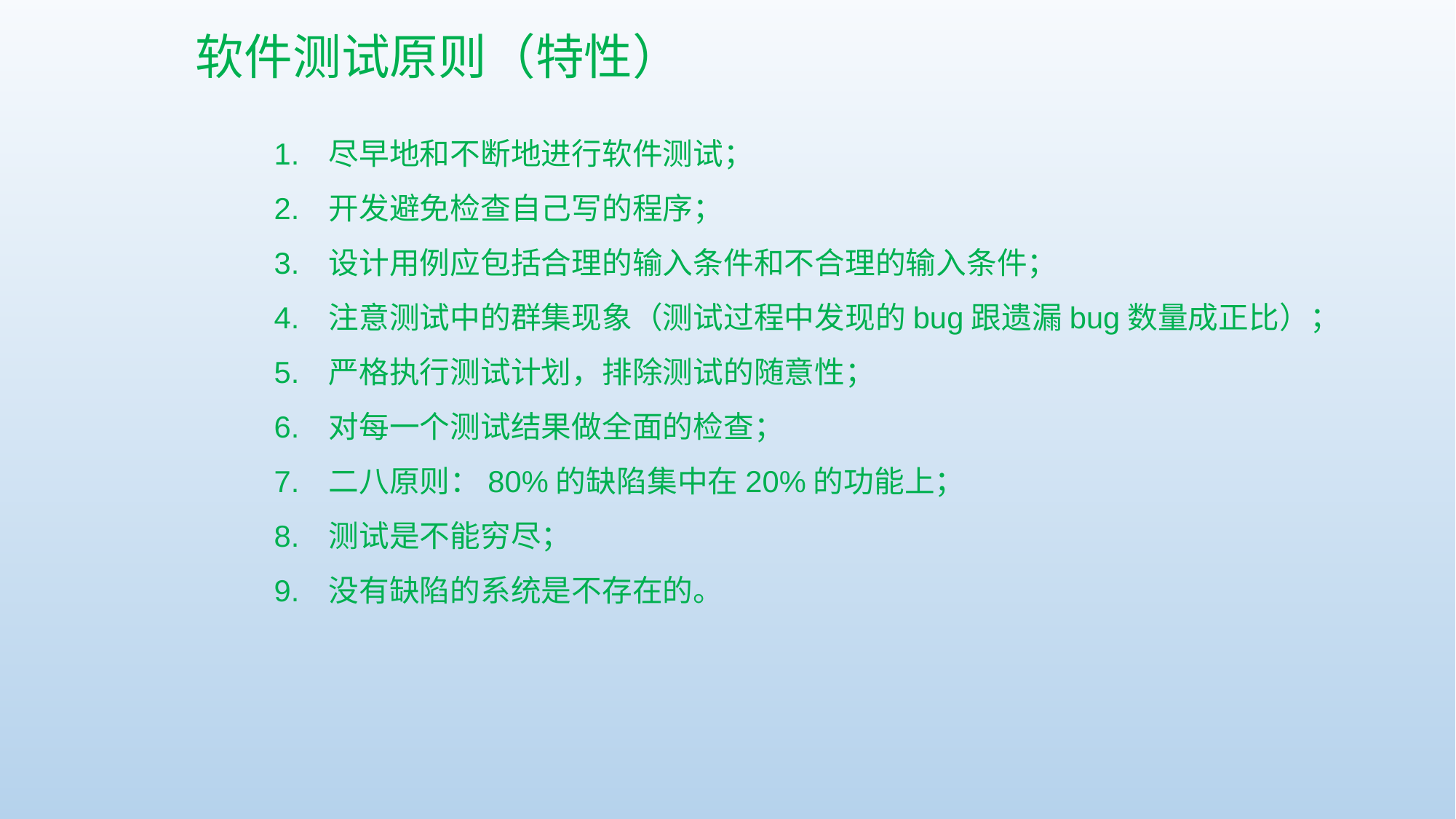

# 软件测试原则（特性）
尽早地和不断地进行软件测试；
开发避免检查自己写的程序；
设计用例应包括合理的输入条件和不合理的输入条件；
注意测试中的群集现象（测试过程中发现的bug跟遗漏bug数量成正比）；
严格执行测试计划，排除测试的随意性；
对每一个测试结果做全面的检查；
⼆八原则：80%的缺陷集中在20%的功能上；
测试是不能穷尽；
没有缺陷的系统是不存在的。